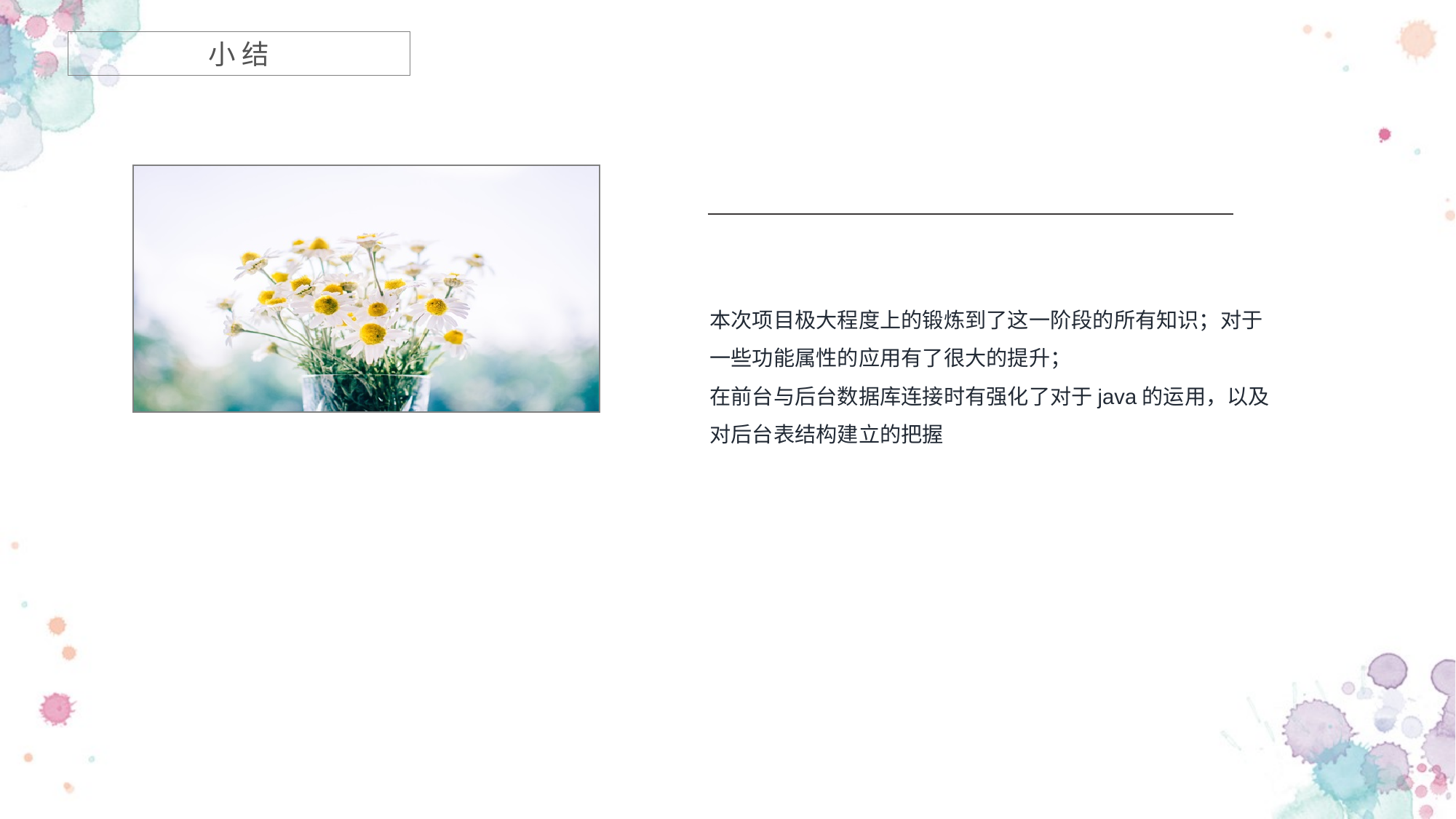

小 结

本次项目极大程度上的锻炼到了这一阶段的所有知识；对于一些功能属性的应用有了很大的提升；
在前台与后台数据库连接时有强化了对于java的运用，以及对后台表结构建立的把握